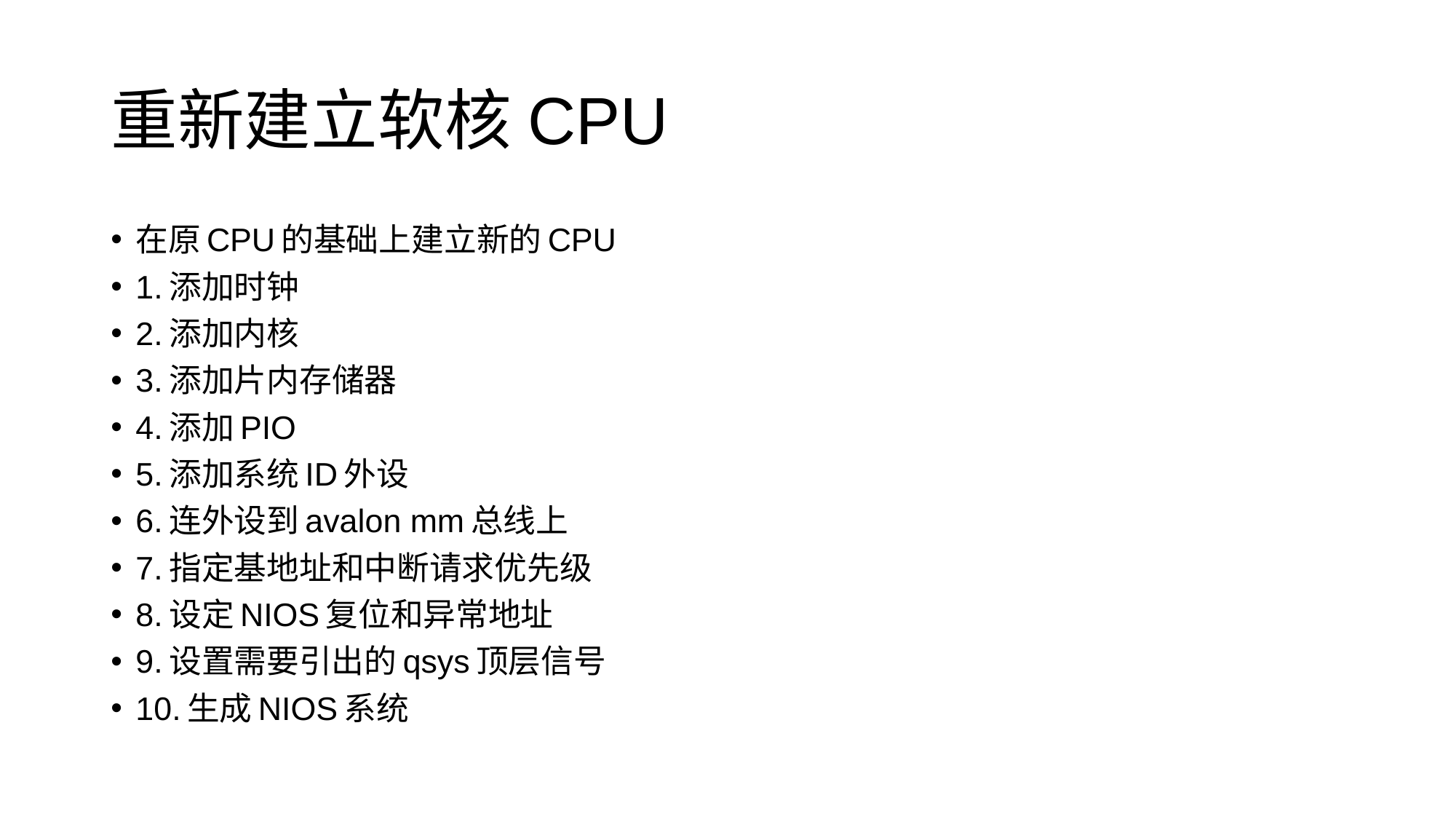

# 重新建立软核CPU
在原CPU的基础上建立新的CPU
1.添加时钟
2.添加内核
3.添加片内存储器
4.添加PIO
5.添加系统ID外设
6.连外设到avalon mm总线上
7.指定基地址和中断请求优先级
8.设定NIOS复位和异常地址
9.设置需要引出的qsys顶层信号
10.生成NIOS系统